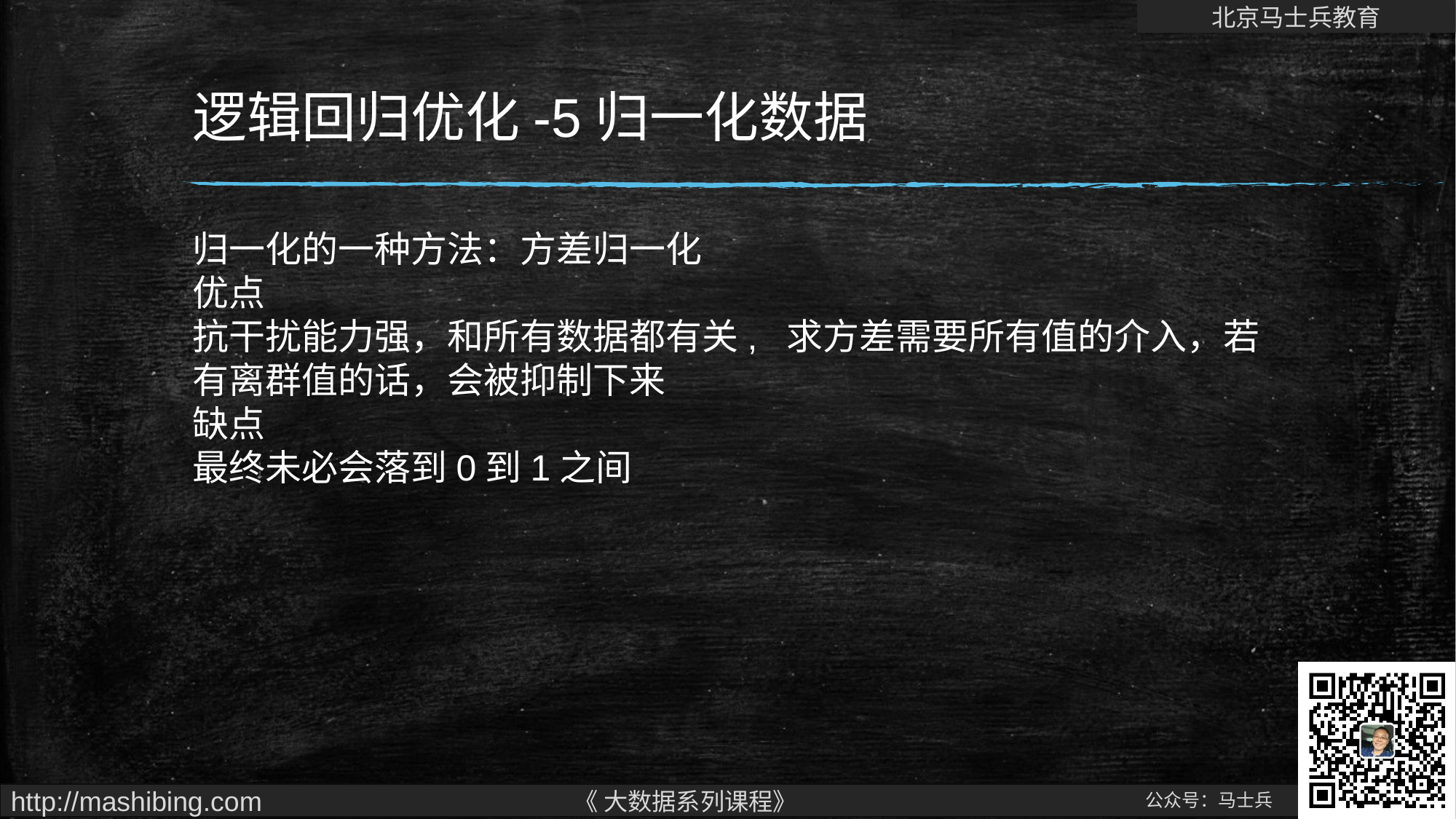

归一化的一种方法：方差归一化
优点
抗干扰能力强，和所有数据都有关,  求方差需要所有值的介入，若有离群值的话，会被抑制下来
缺点
最终未必会落到0到1之间

# 逻辑回归优化-5归一化数据